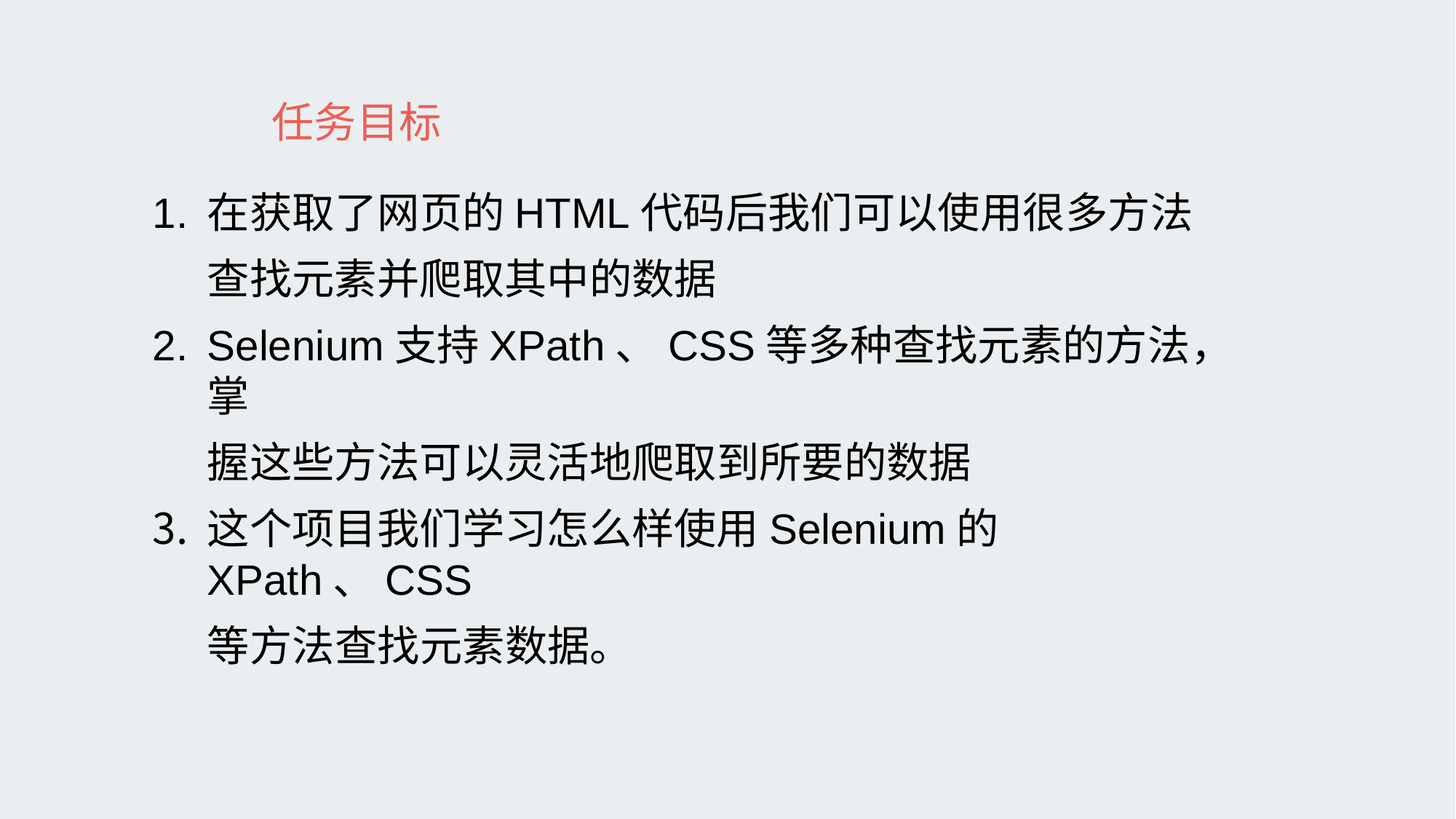

任务目标
1.	在获取了网页的HTML代码后我们可以使用很多方法查找元素并爬取其中的数据
Selenium支持XPath、CSS等多种查找元素的方法，掌
握这些方法可以灵活地爬取到所要的数据
这个项目我们学习怎么样使用Selenium的XPath、CSS
等方法查找元素数据。